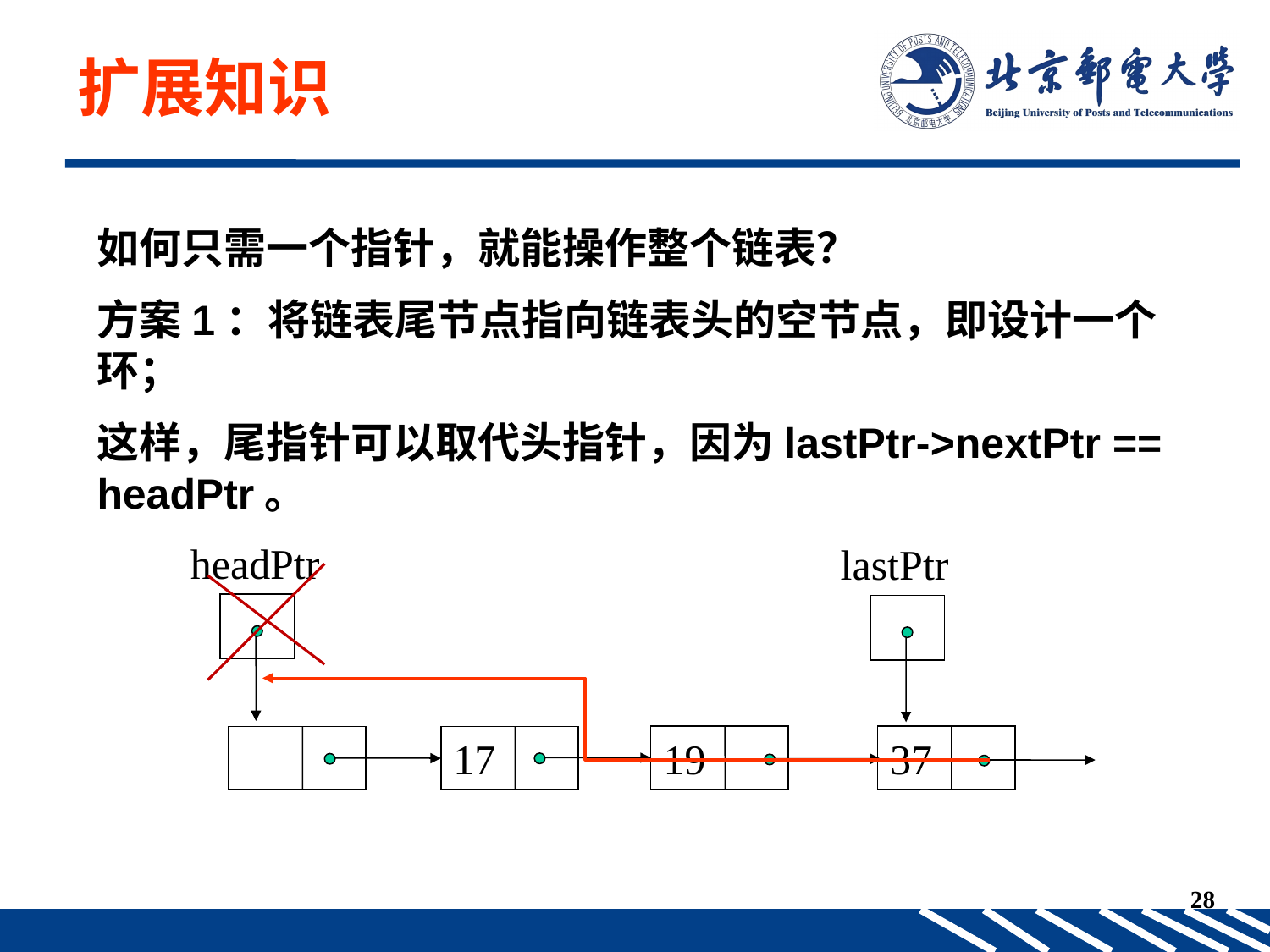

扩展知识
如何只需一个指针，就能操作整个链表？
方案1：将链表尾节点指向链表头的空节点，即设计一个环；
这样，尾指针可以取代头指针，因为lastPtr->nextPtr ==  headPtr。
headPtr

lastPtr

19

17

37

28